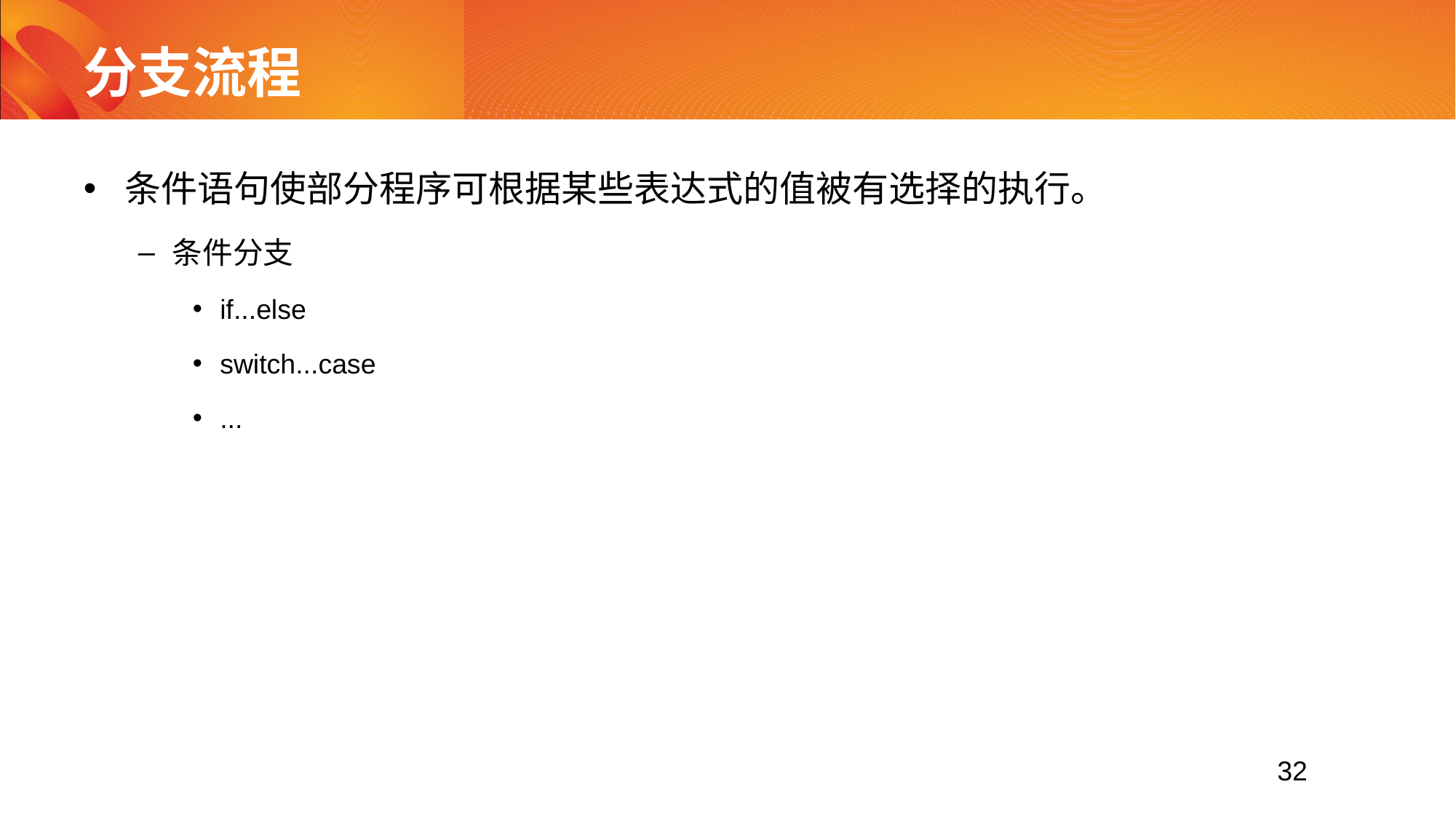

# 分支流程
条件语句使部分程序可根据某些表达式的值被有选择的执行。
条件分支
if...else
switch...case
...